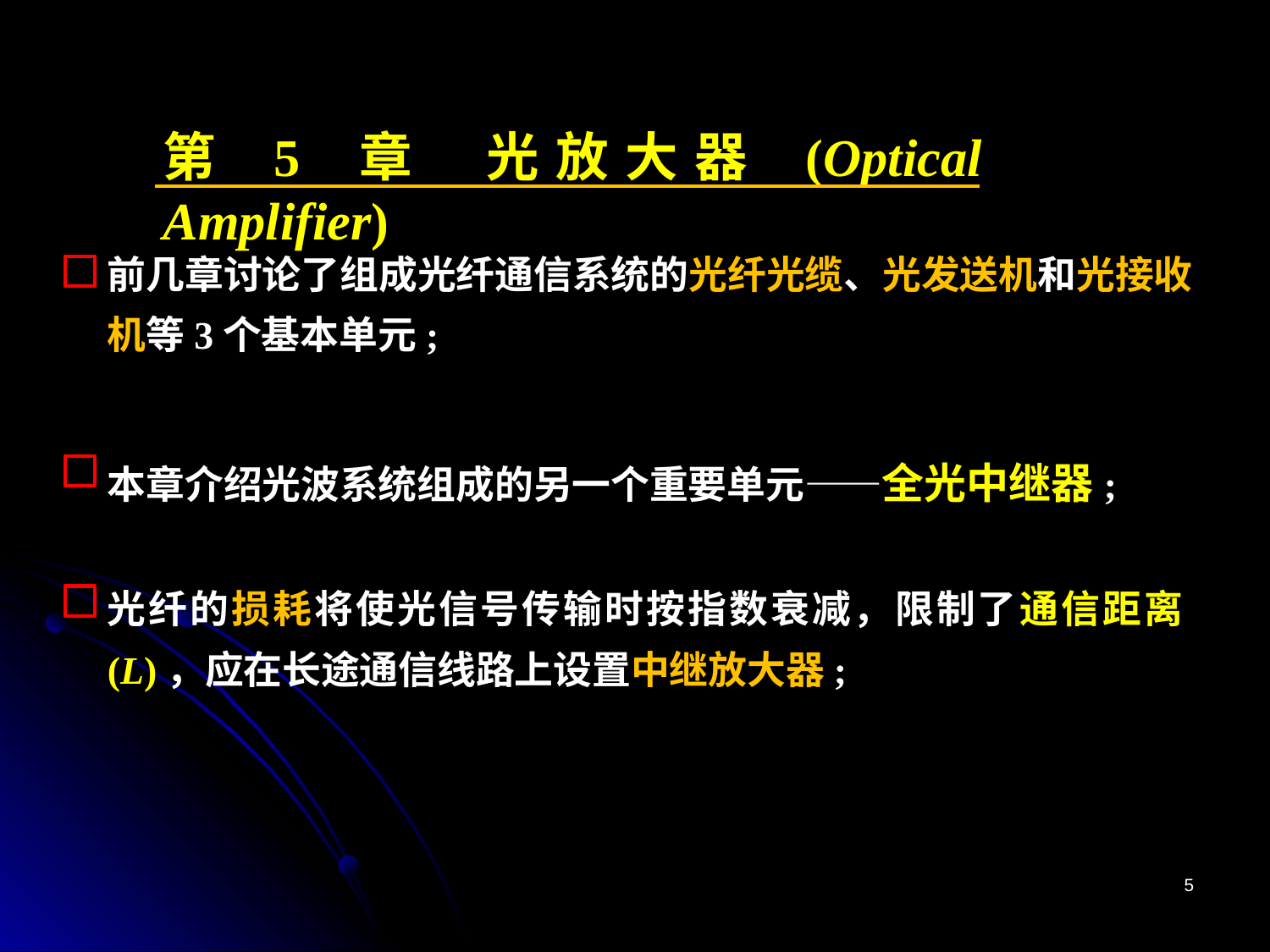

第 5 章  光放大器 (Optical Amplifier)
前几章讨论了组成光纤通信系统的光纤光缆、光发送机和光接收机等3个基本单元;

本章介绍光波系统组成的另一个重要单元——全光中继器;

光纤的损耗将使光信号传输时按指数衰减，限制了通信距离(L)，应在长途通信线路上设置中继放大器;

5